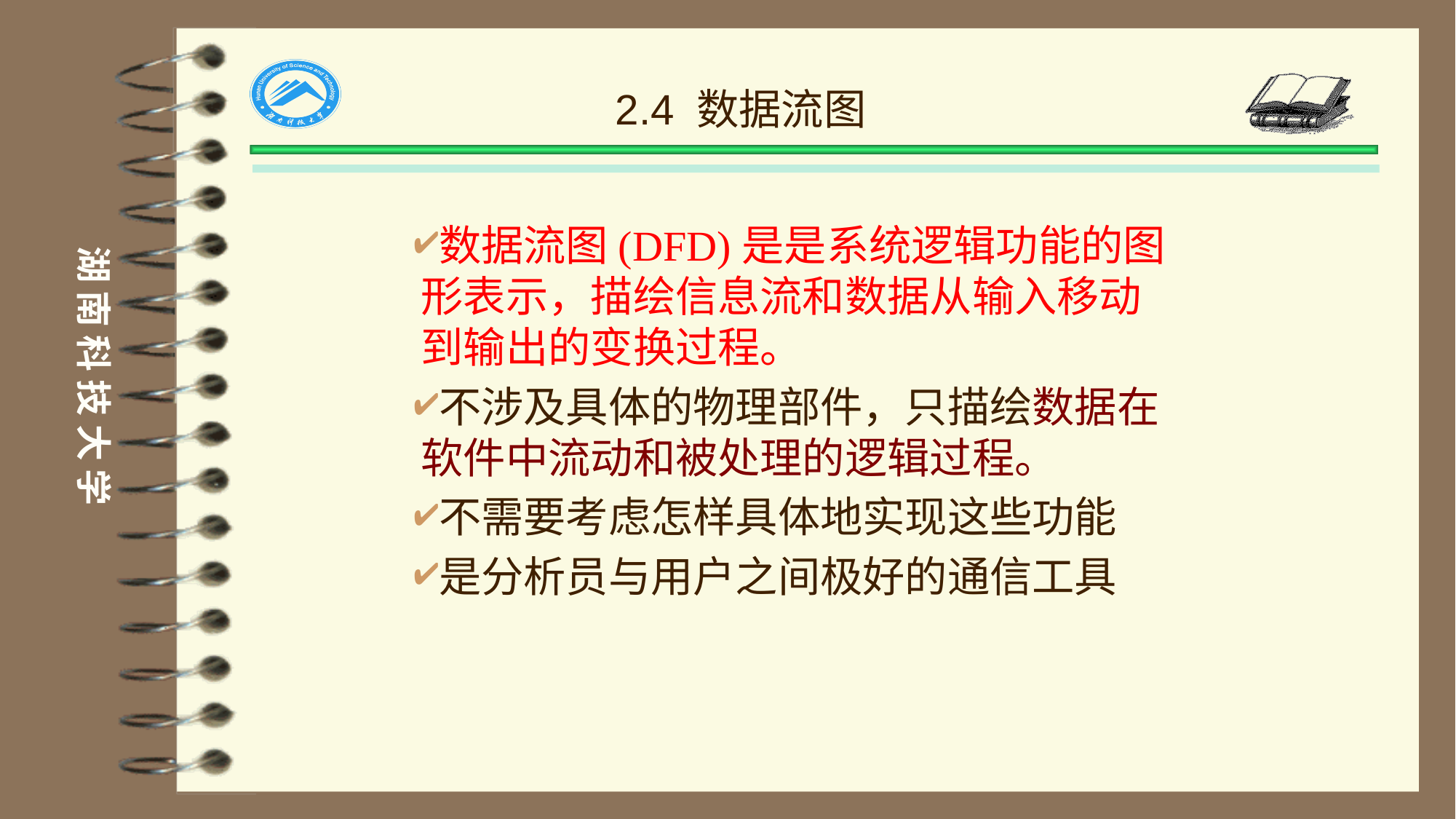

2.4 数据流图
数据流图(DFD)是是系统逻辑功能的图形表示，描绘信息流和数据从输入移动到输出的变换过程。
不涉及具体的物理部件，只描绘数据在软件中流动和被处理的逻辑过程。
不需要考虑怎样具体地实现这些功能
是分析员与用户之间极好的通信工具